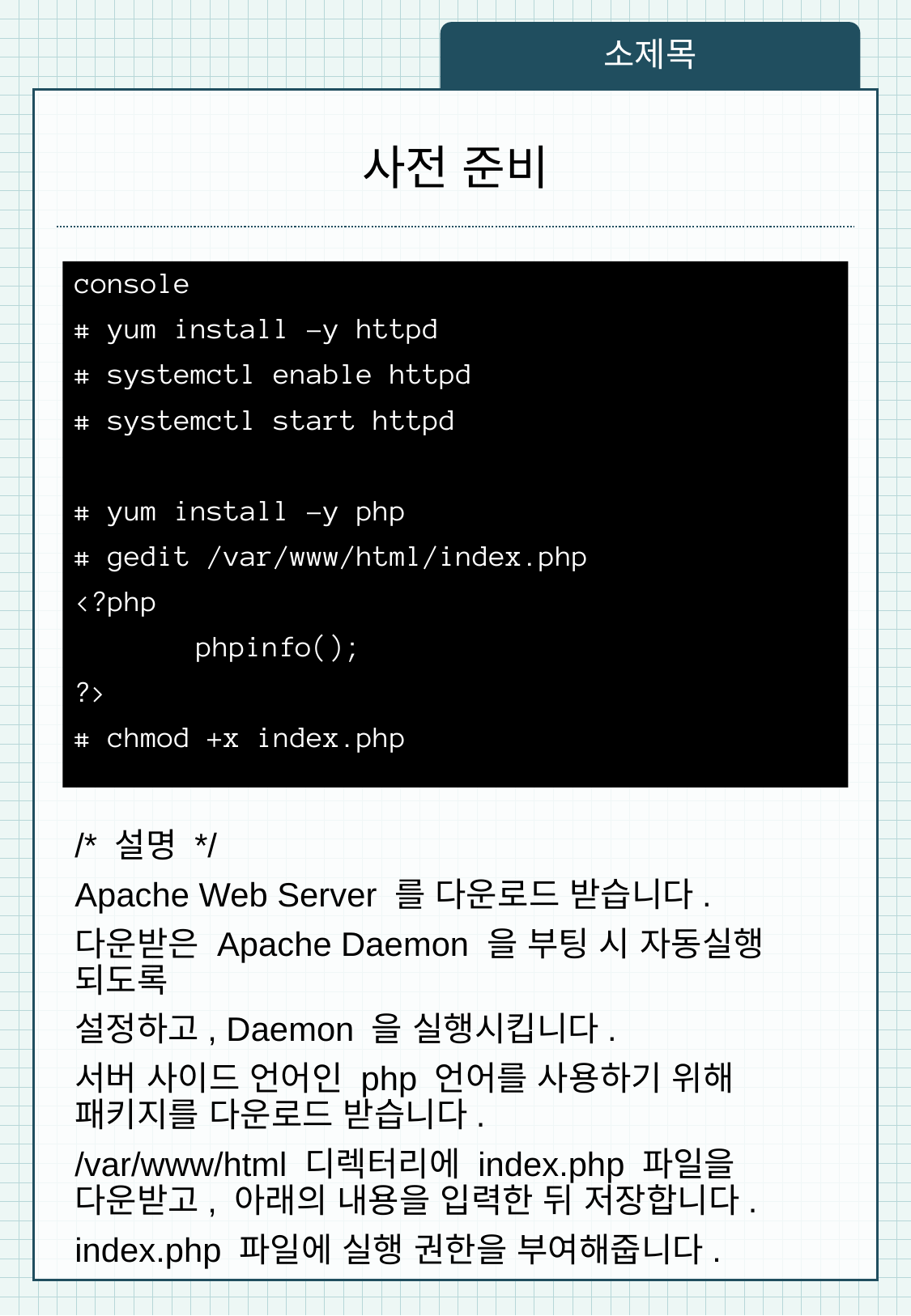

소제목

# 사전 준비
console
# yum install –y httpd
# systemctl enable httpd
# systemctl start httpd

# yum install –y php
# gedit /var/www/html/index.php
<?php
	phpinfo();
?>
# chmod +x index.php
/* 설명 */
Apache Web Server 를 다운로드 받습니다.
다운받은 Apache Daemon 을 부팅 시 자동실행 되도록
설정하고, Daemon 을 실행시킵니다.
서버 사이드 언어인 php 언어를 사용하기 위해 패키지를 다운로드 받습니다.
/var/www/html 디렉터리에 index.php 파일을 다운받고, 아래의 내용을 입력한 뒤 저장합니다.
index.php 파일에 실행 권한을 부여해줍니다.